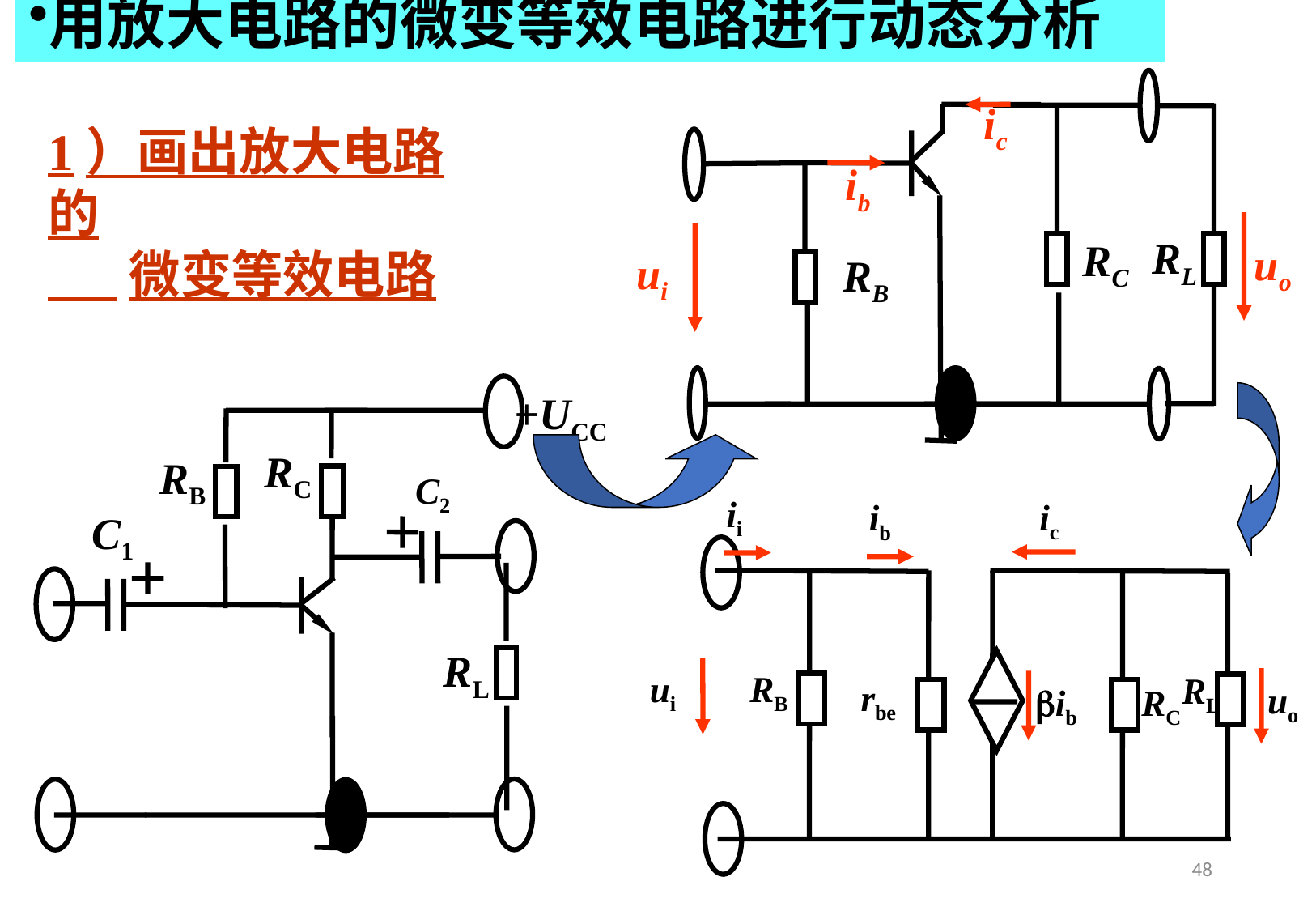

用放大电路的微变等效电路进行动态分析

RL
RC
uo

ui
RB

ic

ib

1）画出放大电路的
      微变等效电路

+UCC

RC
RB
C2

C1

RL

ii

ib

ic

ui
RB
RL

rbe

uo

βib
RC

48